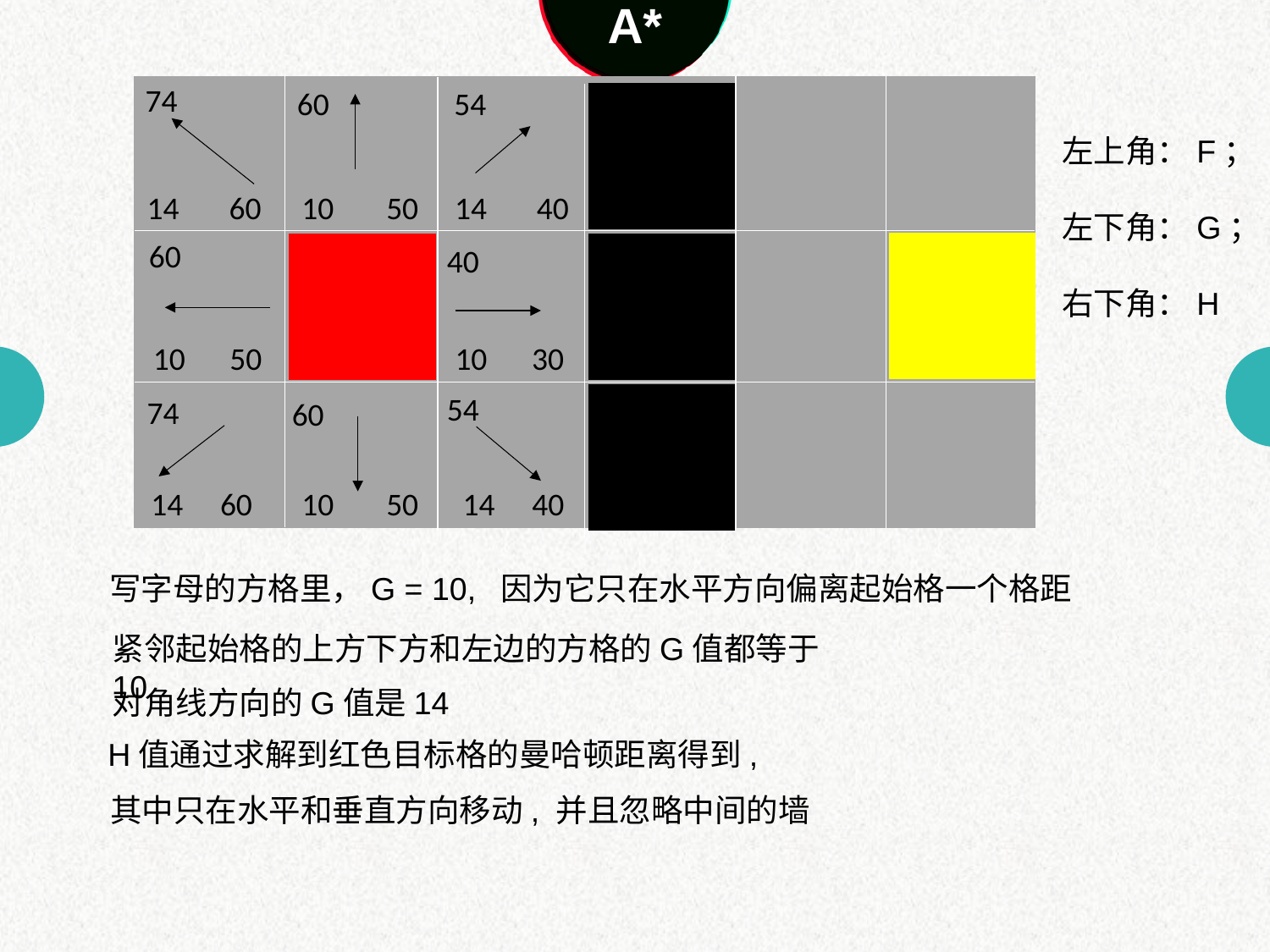

74

60
54

14
60
10
50
14
40
60

40
10
50
10
30
54

74
60
14
60
10
50
14
40
左上角：F；

左下角：G；

右下角：H
写字母的方格里，G = 10,
因为它只在水平方向偏离起始格一个格距
紧邻起始格的上方下方和左边的方格的G值都等于10
对角线方向的G值是14
H值通过求解到红色目标格的曼哈顿距离得到,
其中只在水平和垂直方向移动,
并且忽略中间的墙